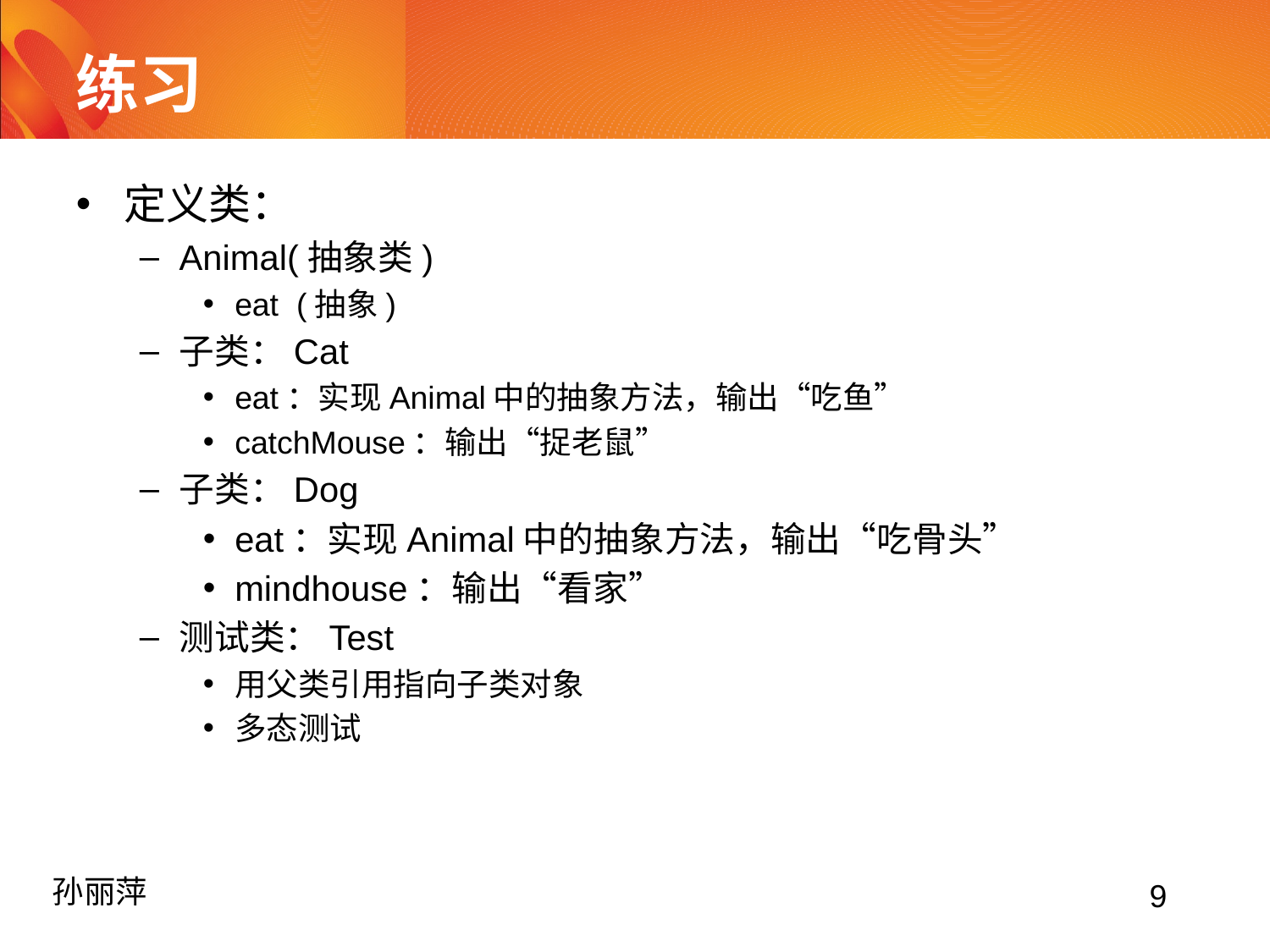

# 练习
定义类：
Animal(抽象类)
eat  (抽象)
子类：Cat
eat：实现Animal中的抽象方法，输出“吃鱼”
catchMouse：输出“捉老鼠”
子类：Dog
eat：实现Animal中的抽象方法，输出“吃骨头”
mindhouse：输出“看家”
测试类：Test
用父类引用指向子类对象
多态测试